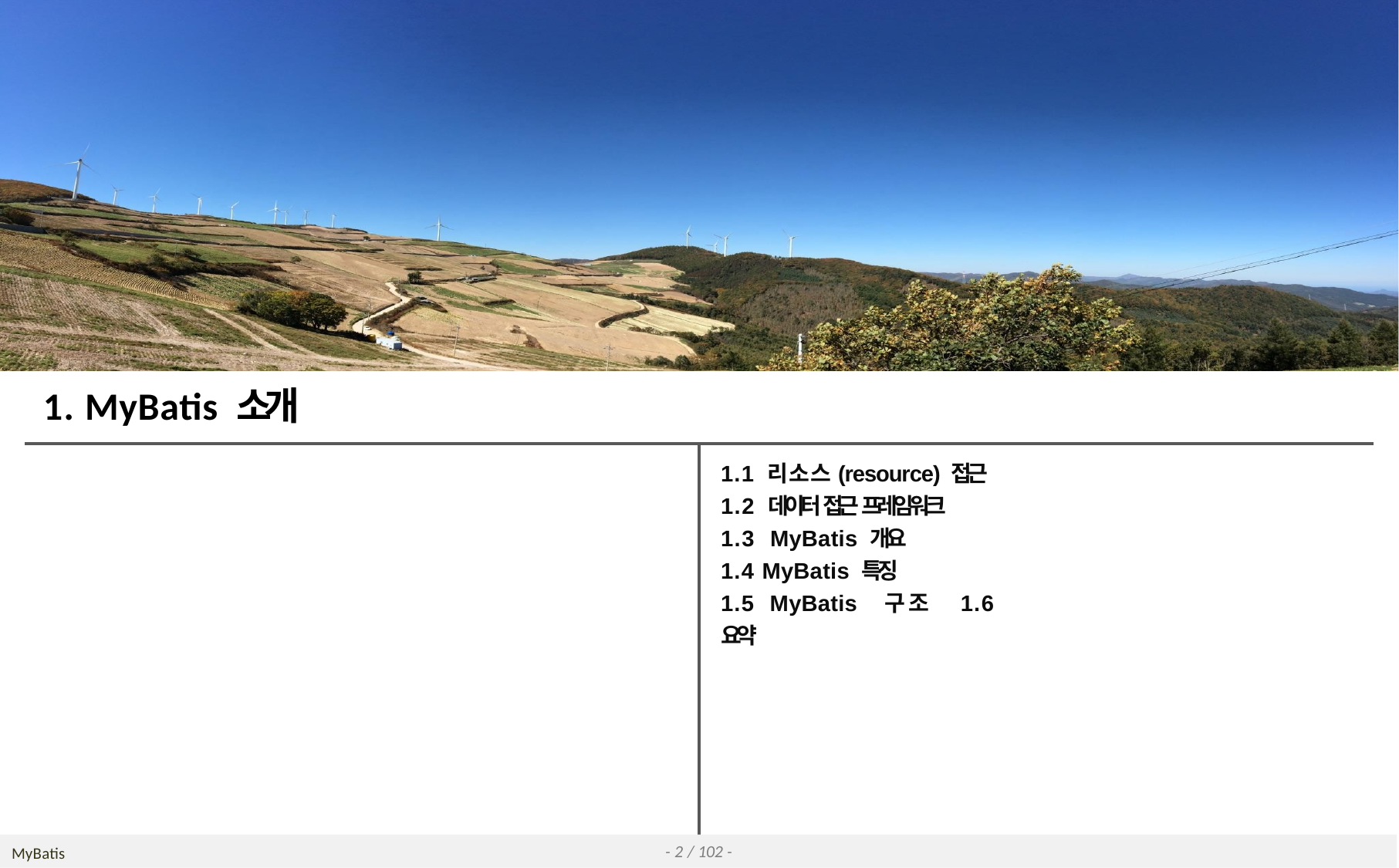

# 1. MyBatis 소개

1.1 리소스(resource) 접근
1.2 데이터 접근 프레임워크
1.3  MyBatis 개요
1.4 MyBatis 특징
1.5 MyBatis 구조  1.6 요약

- 2 / 102 -
MyBatis